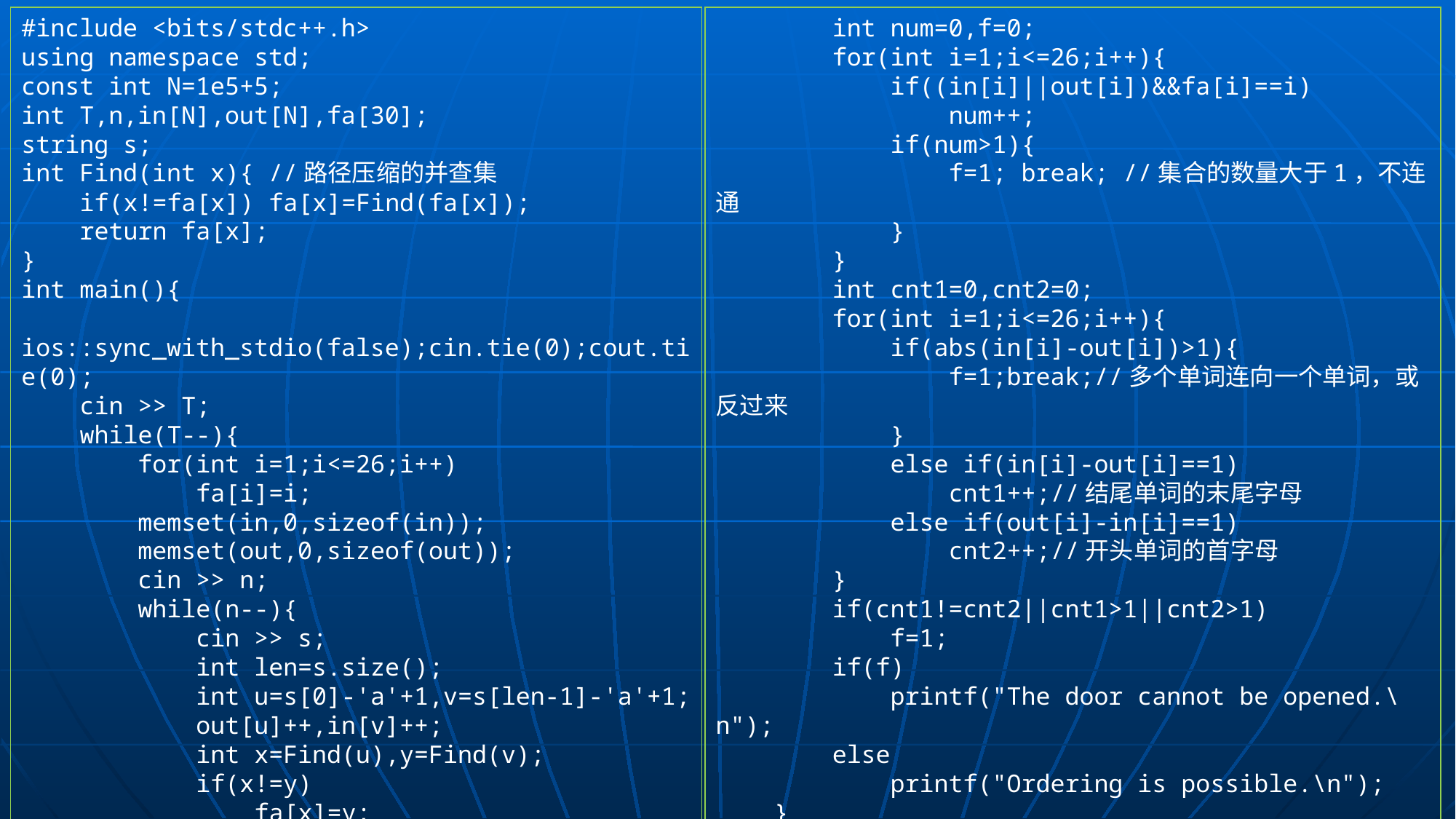

#include <bits/stdc++.h>
using namespace std;
const int N=1e5+5;
int T,n,in[N],out[N],fa[30];
string s;
int Find(int x){ //路径压缩的并查集
    if(x!=fa[x]) fa[x]=Find(fa[x]);
    return fa[x];
}
int main(){
    ios::sync_with_stdio(false);cin.tie(0);cout.tie(0);
    cin >> T;
    while(T--){
        for(int i=1;i<=26;i++)
            fa[i]=i;
        memset(in,0,sizeof(in));
        memset(out,0,sizeof(out));
        cin >> n;
        while(n--){
            cin >> s;
            int len=s.size();
            int u=s[0]-'a'+1,v=s[len-1]-'a'+1;
            out[u]++,in[v]++;
            int x=Find(u),y=Find(v);
            if(x!=y)
                fa[x]=y;
        }
        int num=0,f=0;
        for(int i=1;i<=26;i++){
            if((in[i]||out[i])&&fa[i]==i)
                num++;
            if(num>1){
                f=1; break; //集合的数量大于1，不连通
            }
        }
        int cnt1=0,cnt2=0;
        for(int i=1;i<=26;i++){
            if(abs(in[i]-out[i])>1){
                f=1;break;//多个单词连向一个单词，或反过来
            }
            else if(in[i]-out[i]==1)
                cnt1++;//结尾单词的末尾字母
            else if(out[i]-in[i]==1)
                cnt2++;//开头单词的首字母
        }
        if(cnt1!=cnt2||cnt1>1||cnt2>1)
            f=1;
        if(f)
            printf("The door cannot be opened.\n");
        else
            printf("Ordering is possible.\n");
    }
    return 0;
}